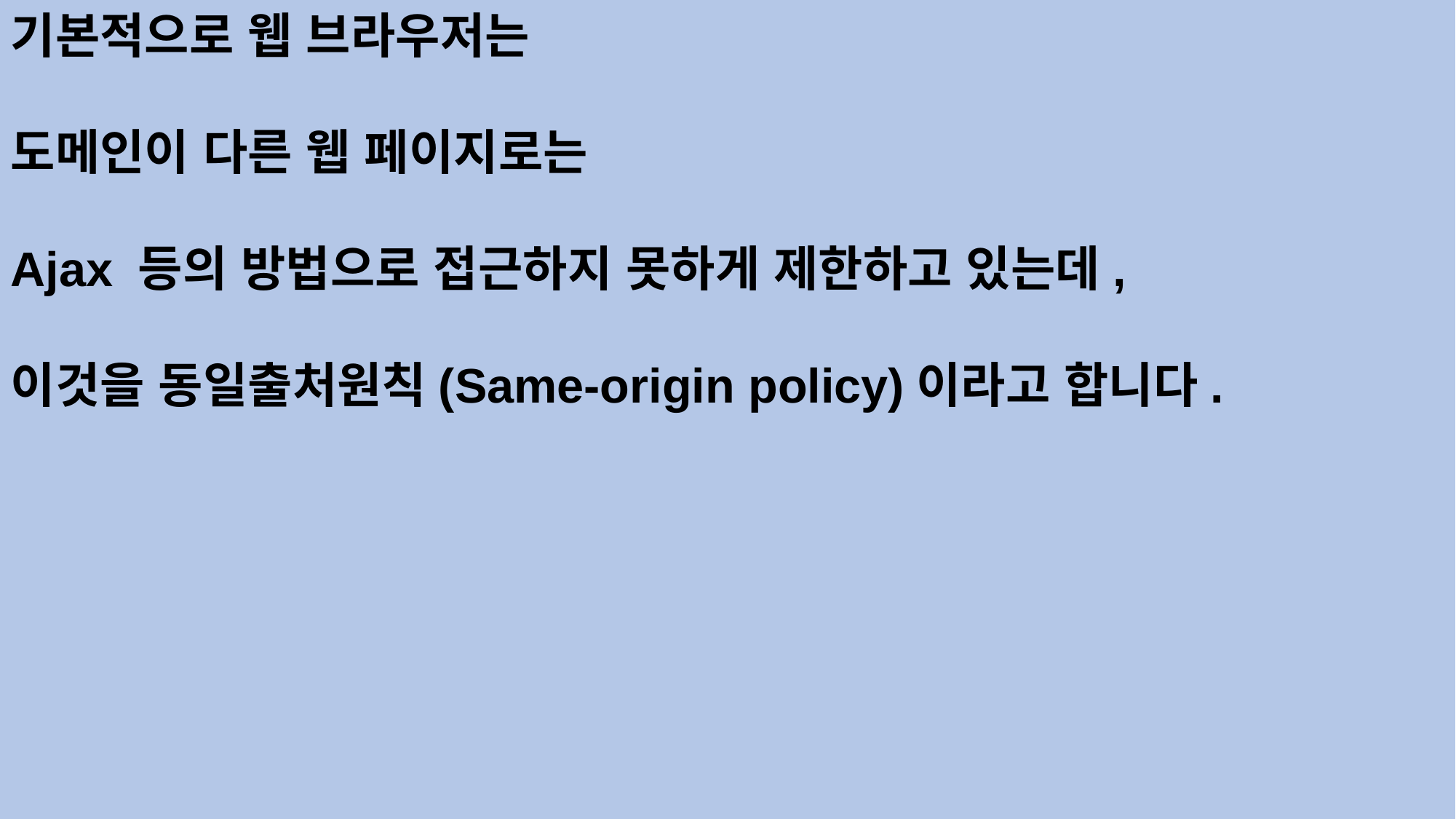

기본적으로 웹 브라우저는

도메인이 다른 웹 페이지로는

Ajax 등의 방법으로 접근하지 못하게 제한하고 있는데,

이것을 동일출처원칙(Same-origin policy)이라고 합니다.